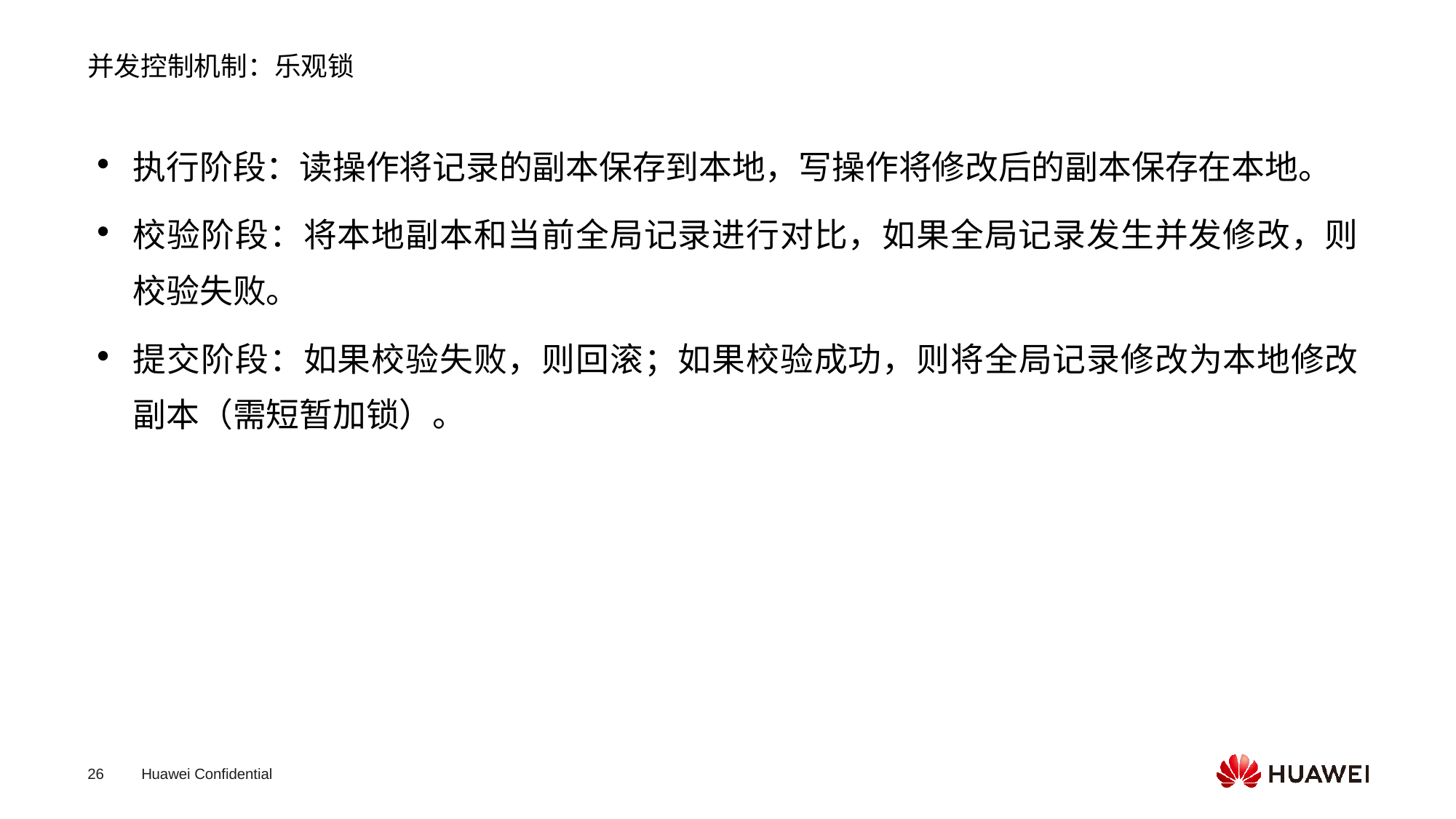

# 并发控制机制：乐观锁
执行阶段：读操作将记录的副本保存到本地，写操作将修改后的副本保存在本地。
校验阶段：将本地副本和当前全局记录进行对比，如果全局记录发生并发修改，则校验失败。
提交阶段：如果校验失败，则回滚；如果校验成功，则将全局记录修改为本地修改副本（需短暂加锁）。